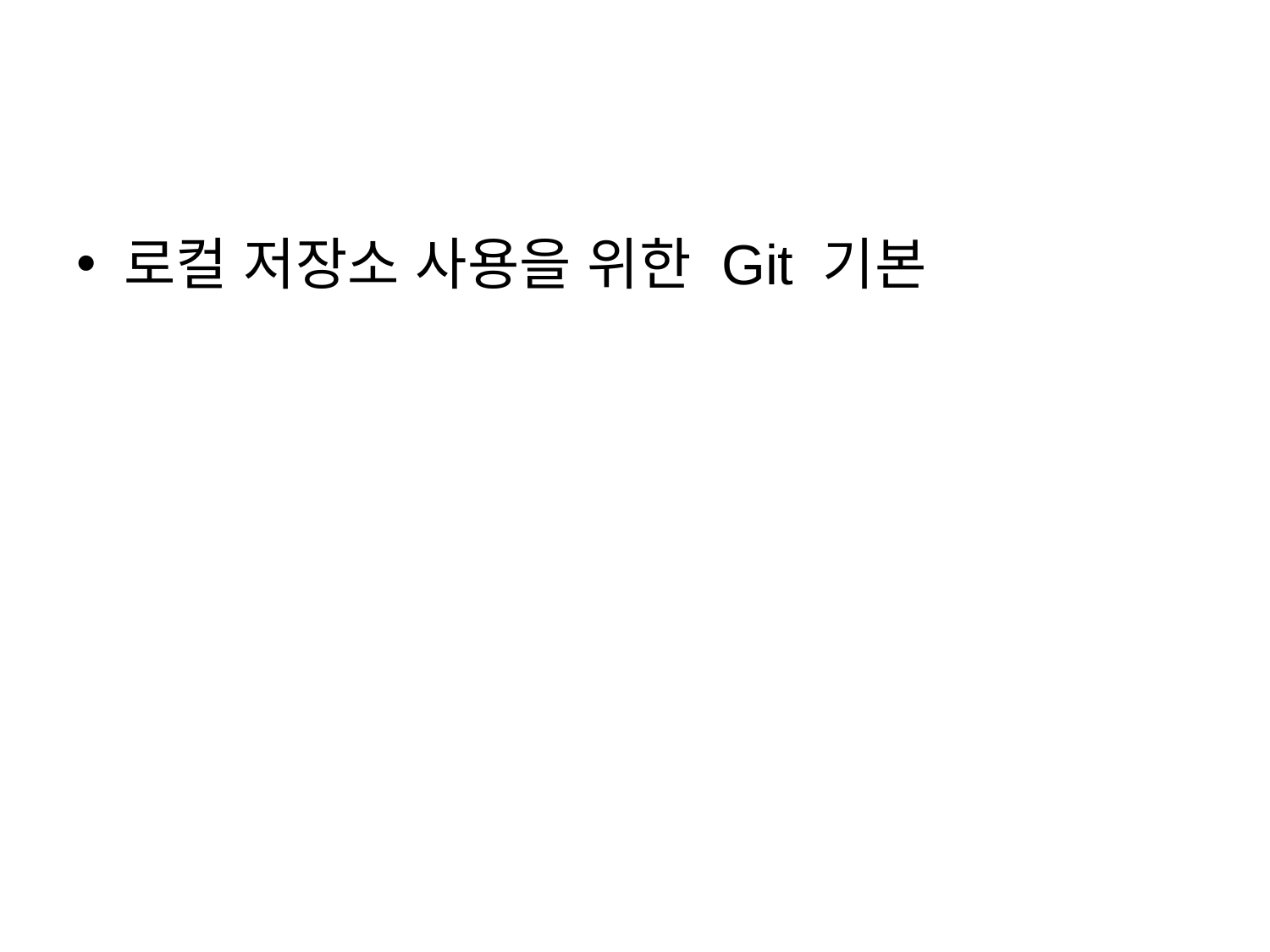

#
로컬 저장소 사용을 위한 Git 기본